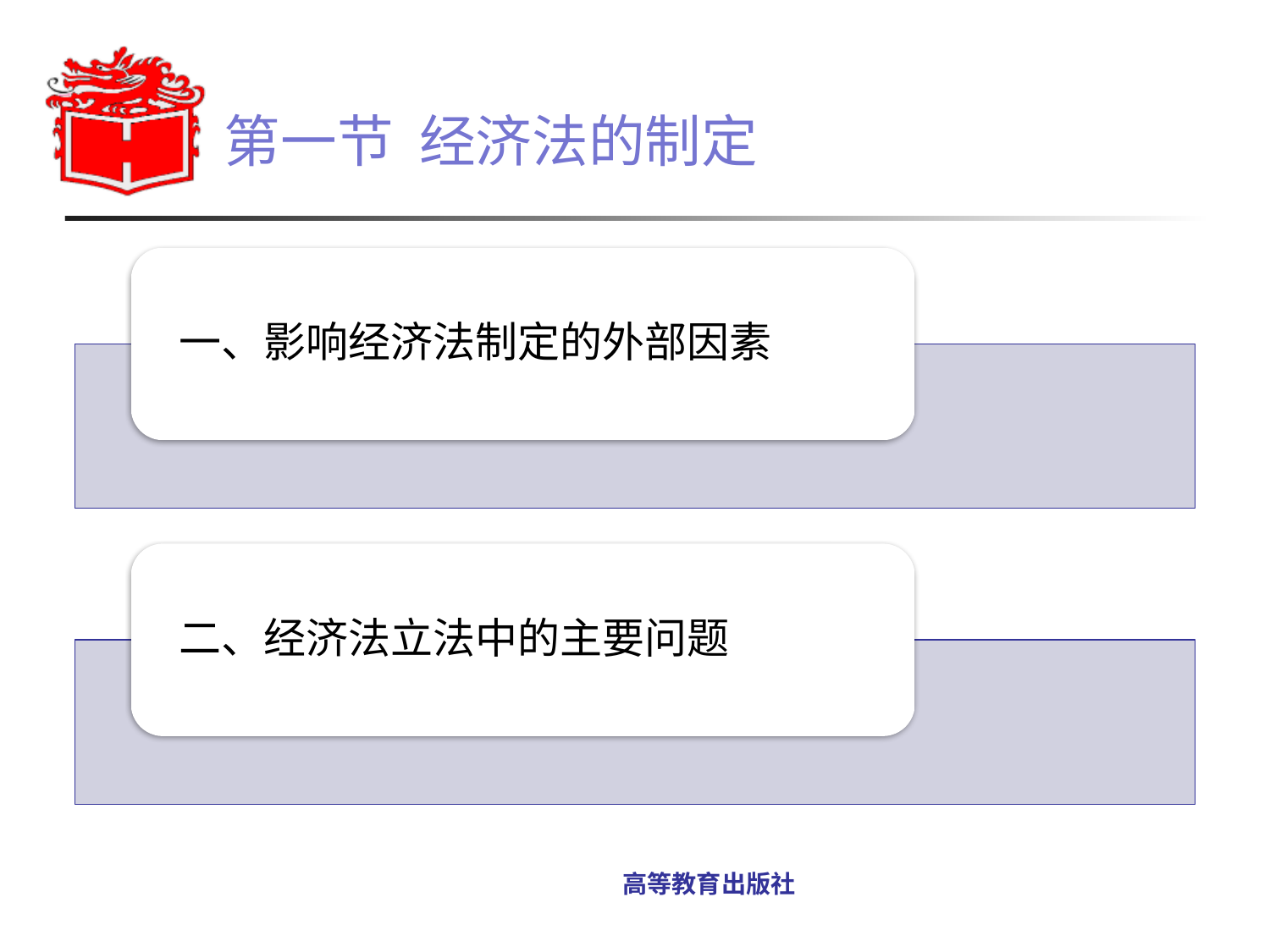

# 第一节  经济法的制定
一、影响经济法制定的外部因素
二、经济法立法中的主要问题

高等教育出版社